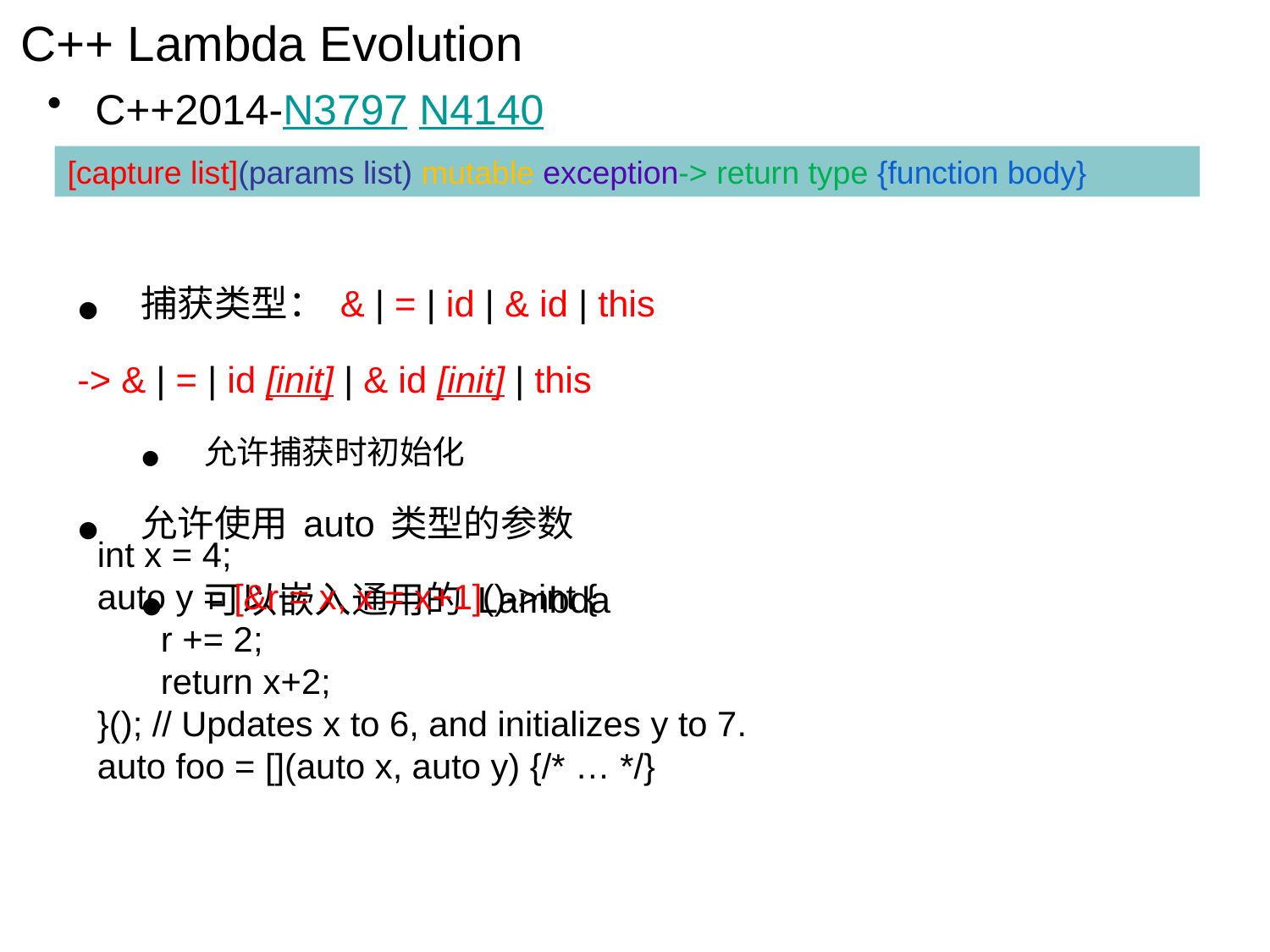

# C++ Lambda Evolution
C++2014-N3797 N4140
[capture list](params list) mutable exception-> return type {function body}
捕获类型：& | = | id | & id | this
-> & | = | id [init] | & id [init] | this
允许捕获时初始化
允许使用auto类型的参数
可以嵌入通用的Lambda

int x = 4;
auto y = [&r = x, x = x+1]()->int {
r += 2;
return x+2;
}(); // Updates x to 6, and initializes y to 7.
auto foo = [](auto x, auto y) {/* … */}